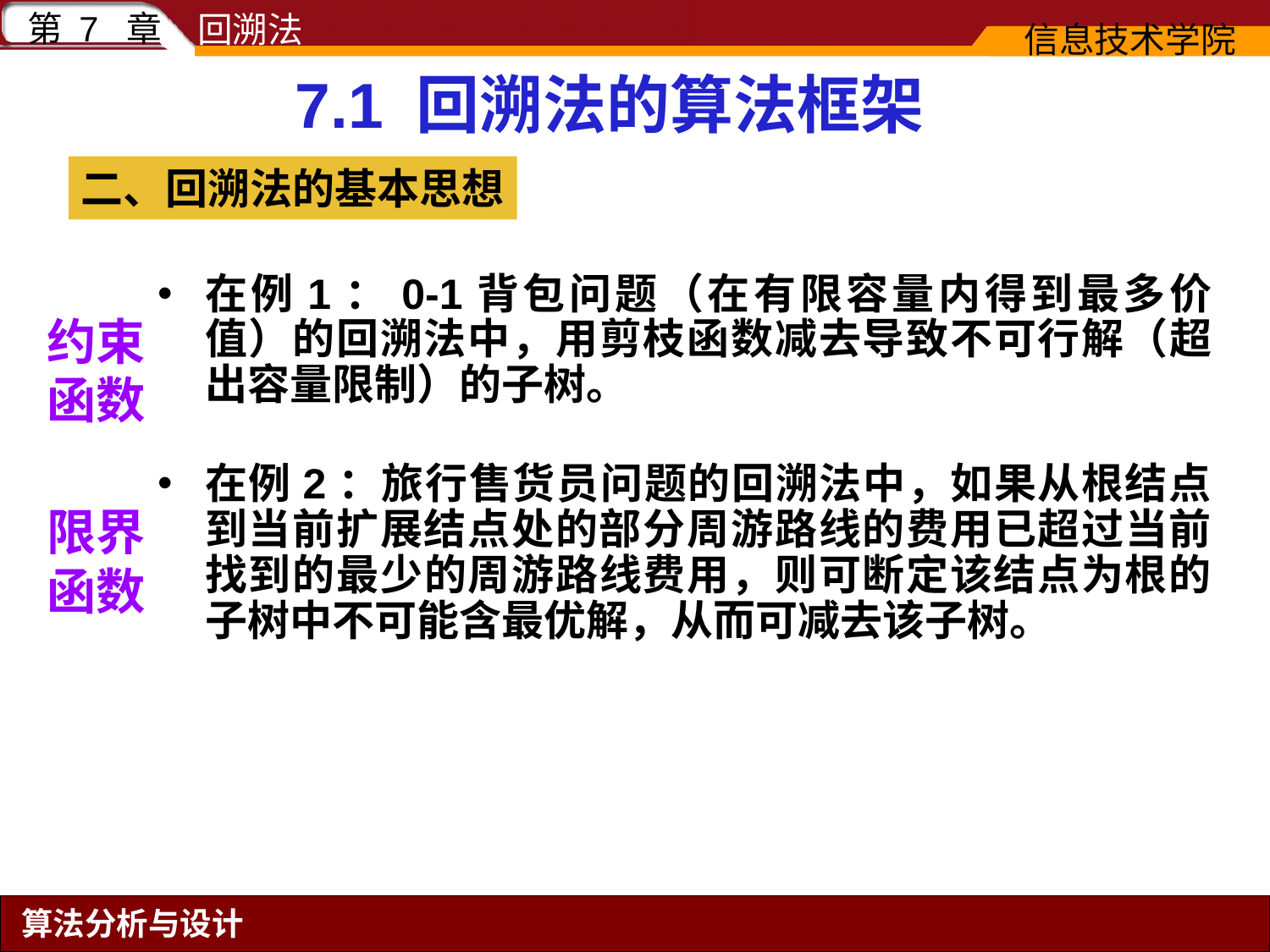

7.1 回溯法的算法框架
二、回溯法的基本思想
在例1：0-1背包问题（在有限容量内得到最多价值）的回溯法中，用剪枝函数减去导致不可行解（超出容量限制）的子树。

在例2：旅行售货员问题的回溯法中，如果从根结点到当前扩展结点处的部分周游路线的费用已超过当前找到的最少的周游路线费用，则可断定该结点为根的子树中不可能含最优解，从而可减去该子树。
约束函数
限界函数